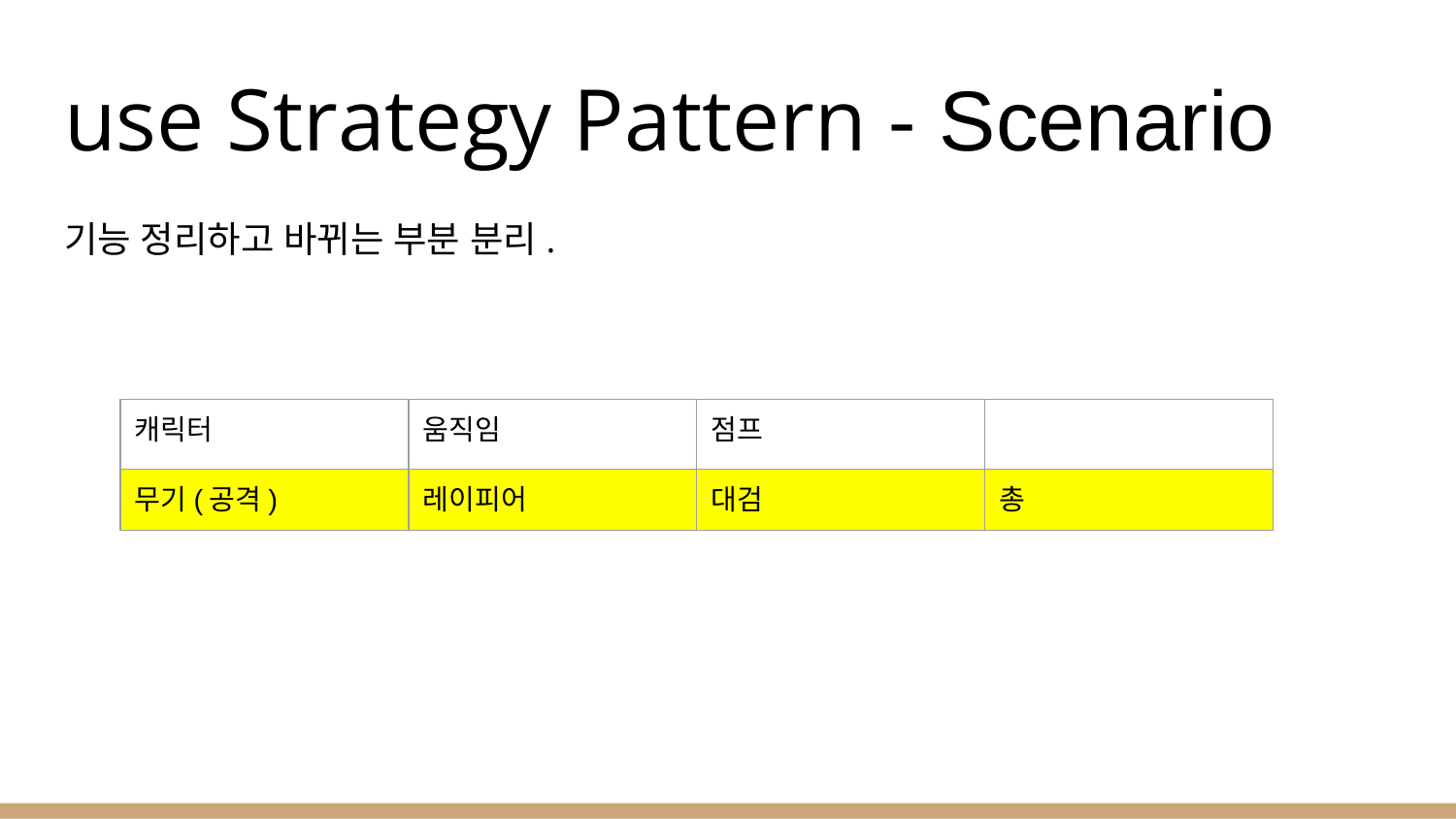

# use Strategy Pattern - Scenario
기능 정리하고 바뀌는 부분 분리.
| 캐릭터 | 움직임 | 점프 |  |
| --- | --- | --- | --- |
| 무기(공격) | 레이피어 | 대검 | 총 |